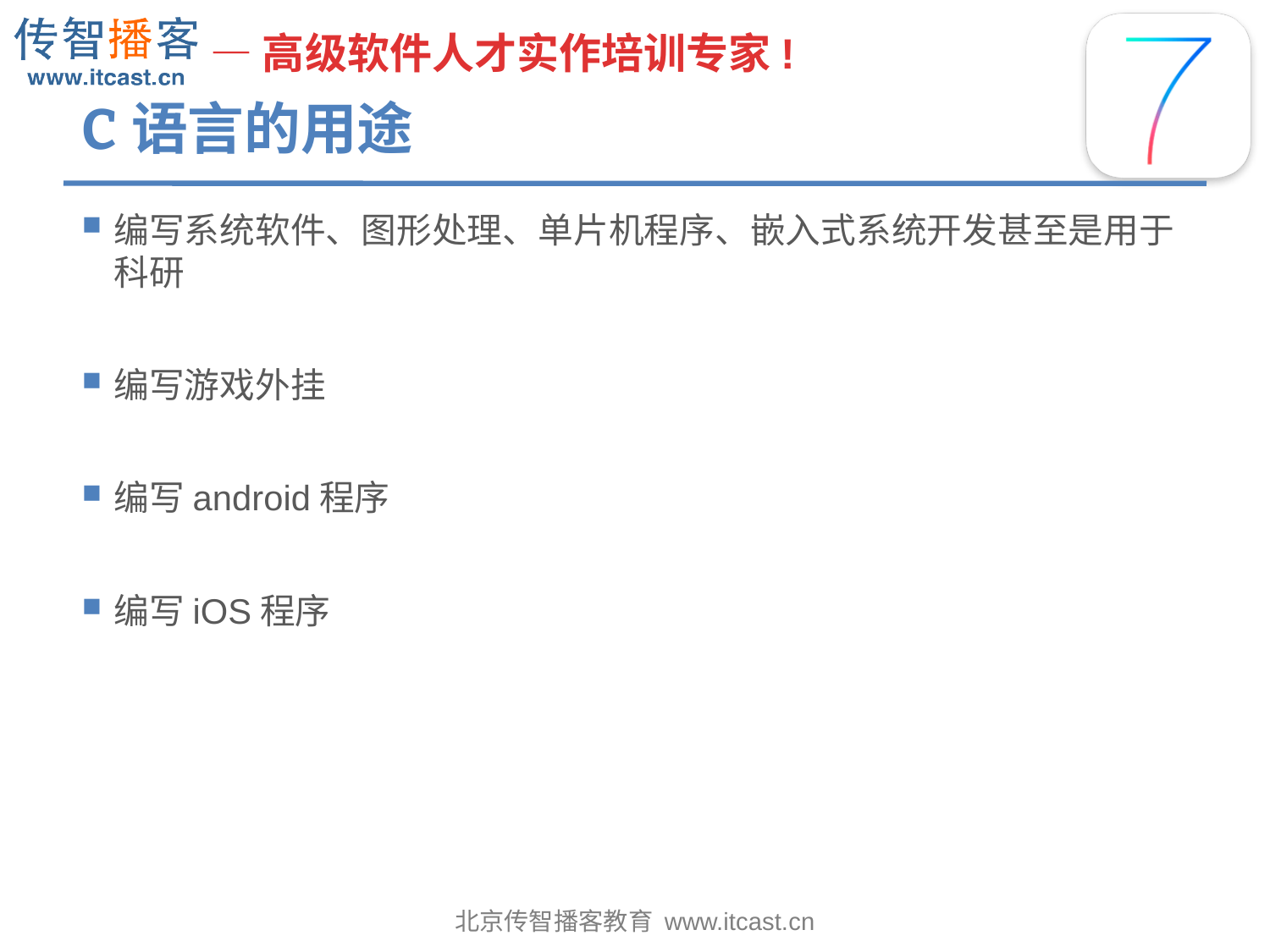

# C语言的用途
编写系统软件、图形处理、单片机程序、嵌入式系统开发甚至是用于科研

编写游戏外挂

编写android程序

编写iOS程序